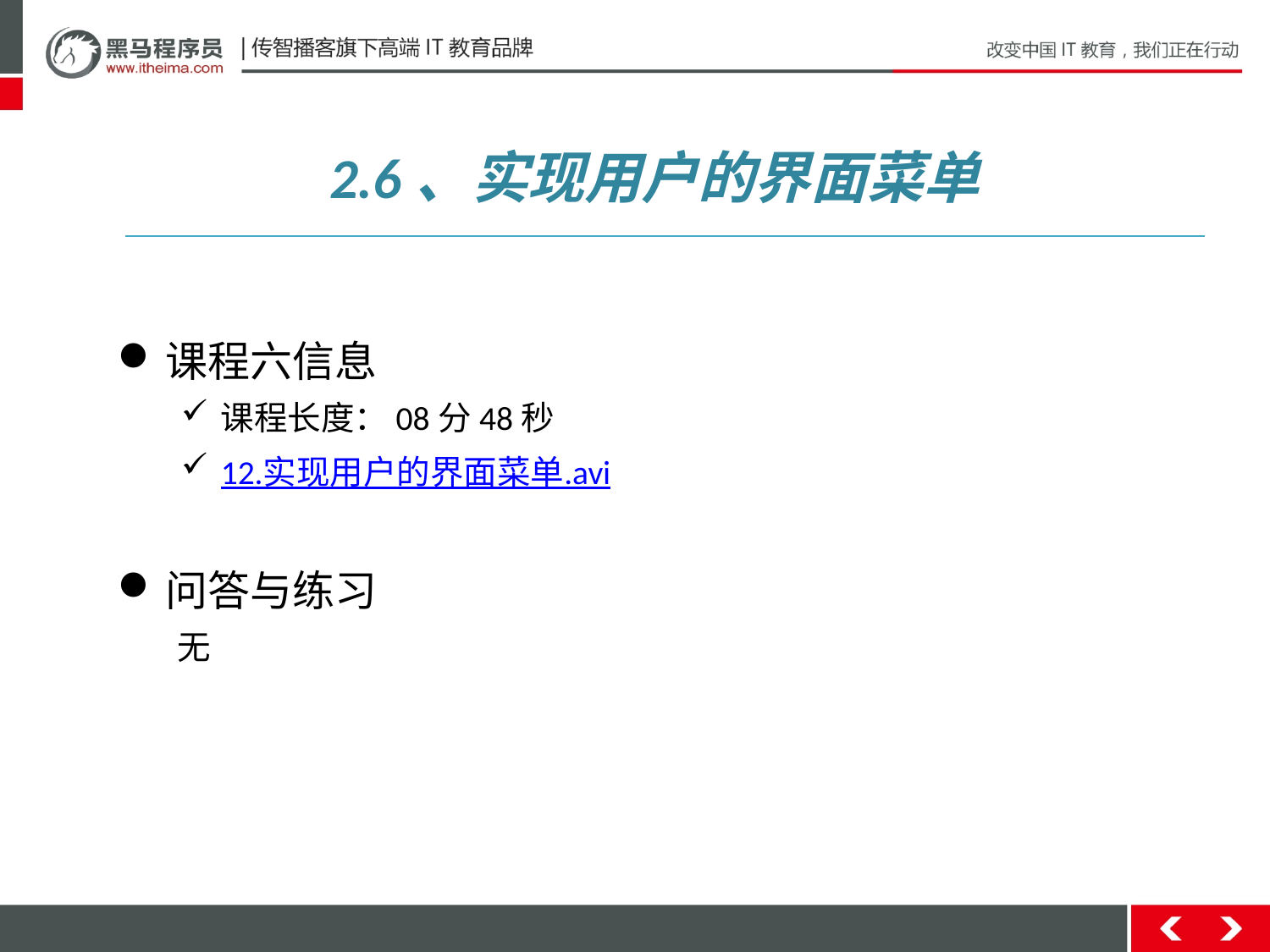

2.6、实现用户的界面菜单

课程六信息
课程长度：08分48秒
12.实现用户的界面菜单.avi

问答与练习
       无